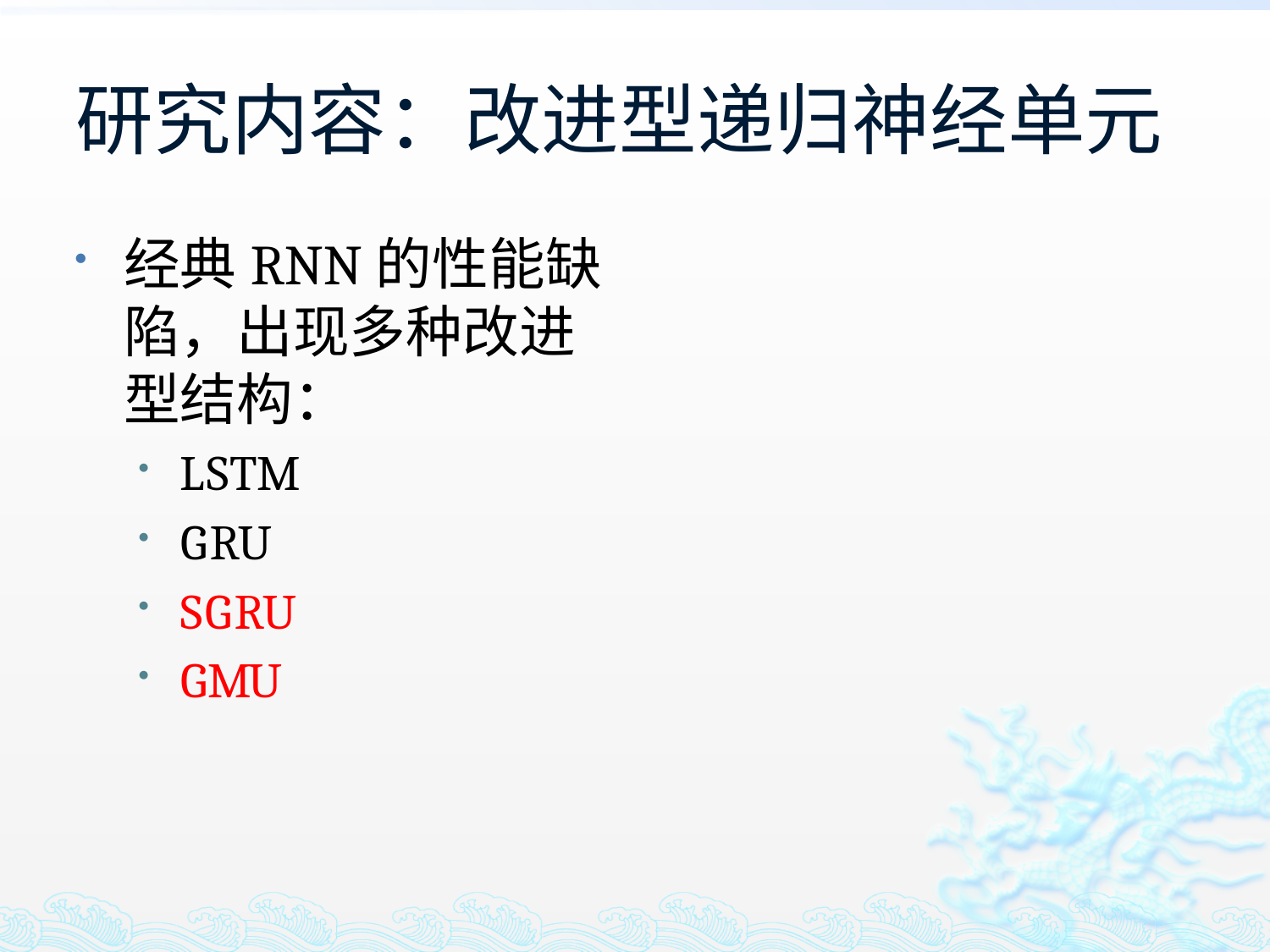

# 研究内容：改进型递归神经单元
经典RNN的性能缺陷，出现多种改进型结构：
LSTM
GRU
SGRU
GMU